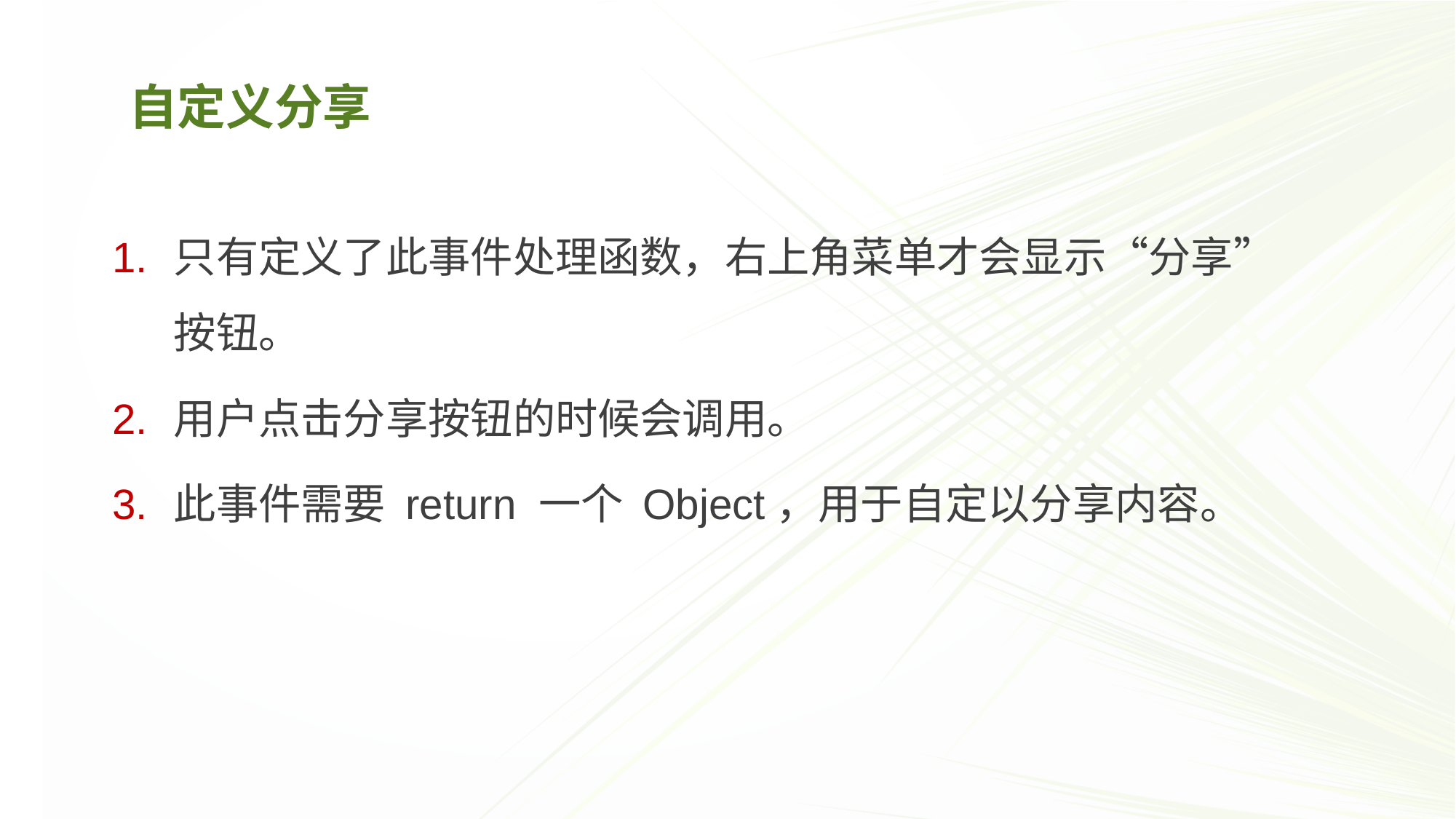

自定义分享
只有定义了此事件处理函数，右上角菜单才会显示“分享”按钮。
用户点击分享按钮的时候会调用。
此事件需要 return 一个 Object，用于自定以分享内容。